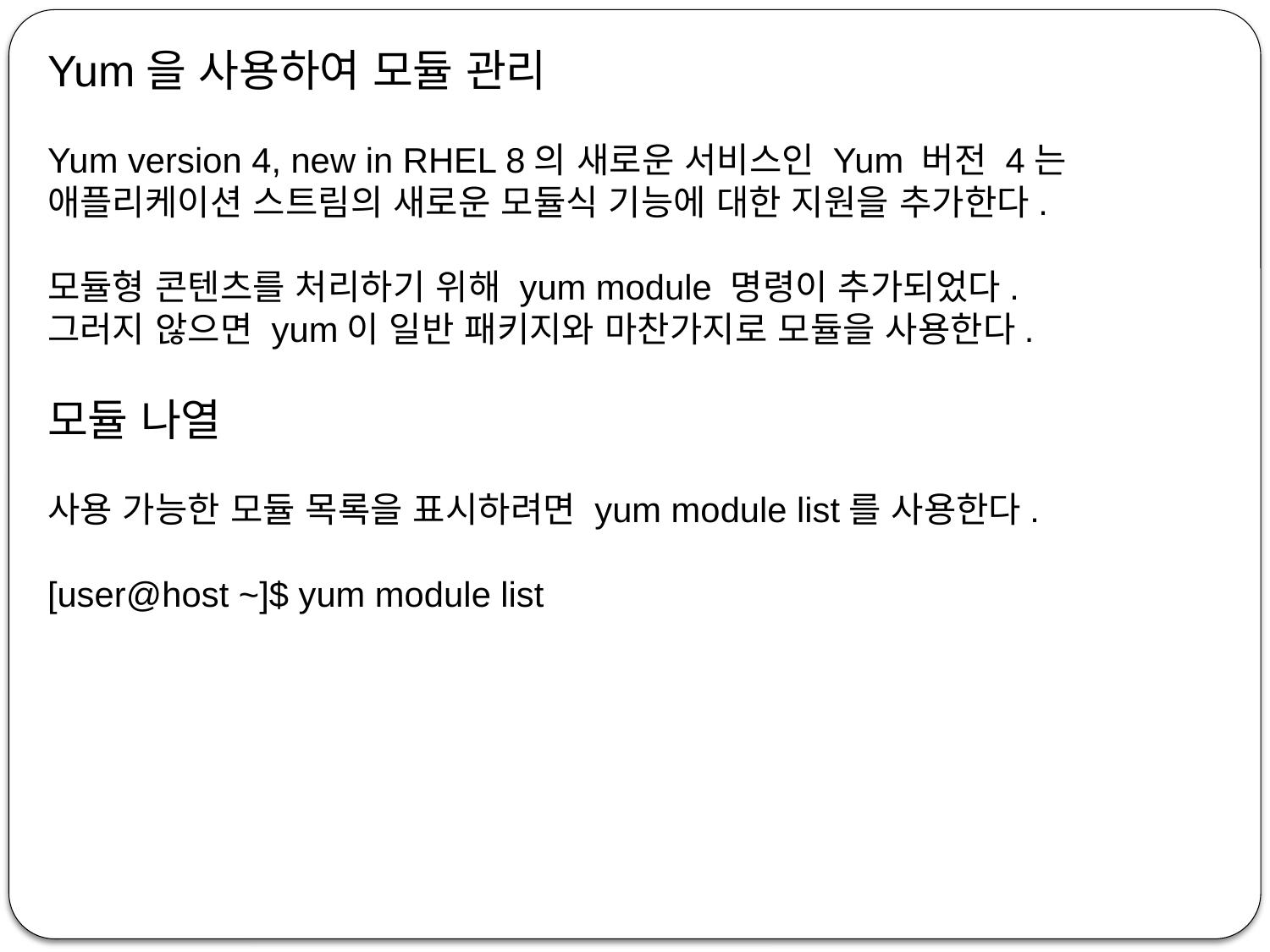

Yum을 사용하여 모듈 관리

Yum version 4, new in RHEL 8의 새로운 서비스인 Yum 버전 4는 애플리케이션 스트림의 새로운 모듈식 기능에 대한 지원을 추가한다.

모듈형 콘텐츠를 처리하기 위해 yum module 명령이 추가되었다.
그러지 않으면 yum이 일반 패키지와 마찬가지로 모듈을 사용한다.

모듈 나열

사용 가능한 모듈 목록을 표시하려면 yum module list를 사용한다.

[user@host ~]$ yum module list